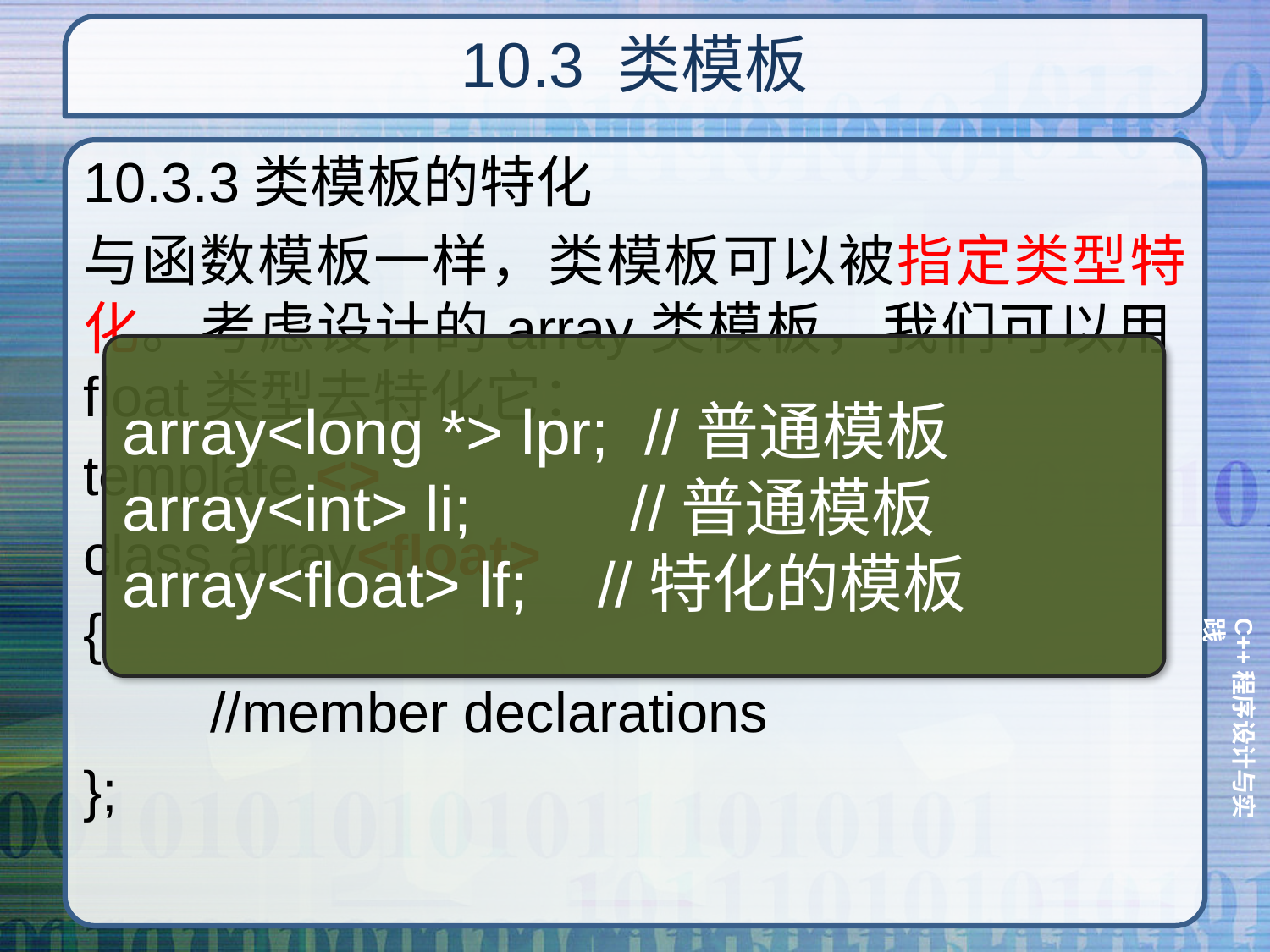

# 10.3 类模板
10.3.3类模板的特化
与函数模板一样，类模板可以被指定类型特化。考虑设计的array类模板，我们可以用float类型去特化它：
template <>
class array<float>
{
	//member declarations
};
array<long *> lpr;  //普通模板
array<int> li; 		//普通模板
array<float> lf;    //特化的模板